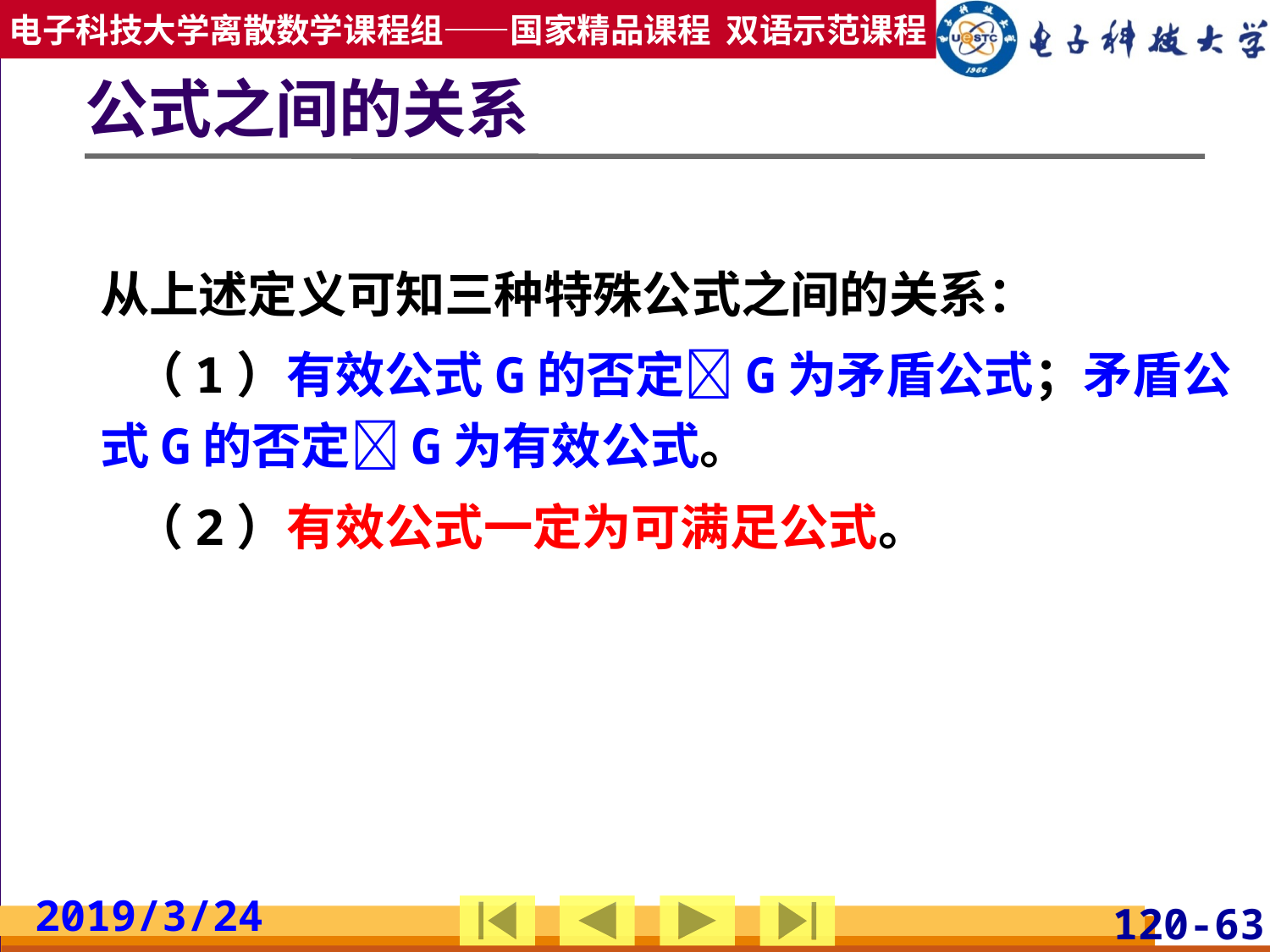

# 公式之间的关系
从上述定义可知三种特殊公式之间的关系：
  （1）有效公式G的否定¬G为矛盾公式；矛盾公式G的否定¬G为有效公式。
  （2）有效公式一定为可满足公式。
2019/3/24